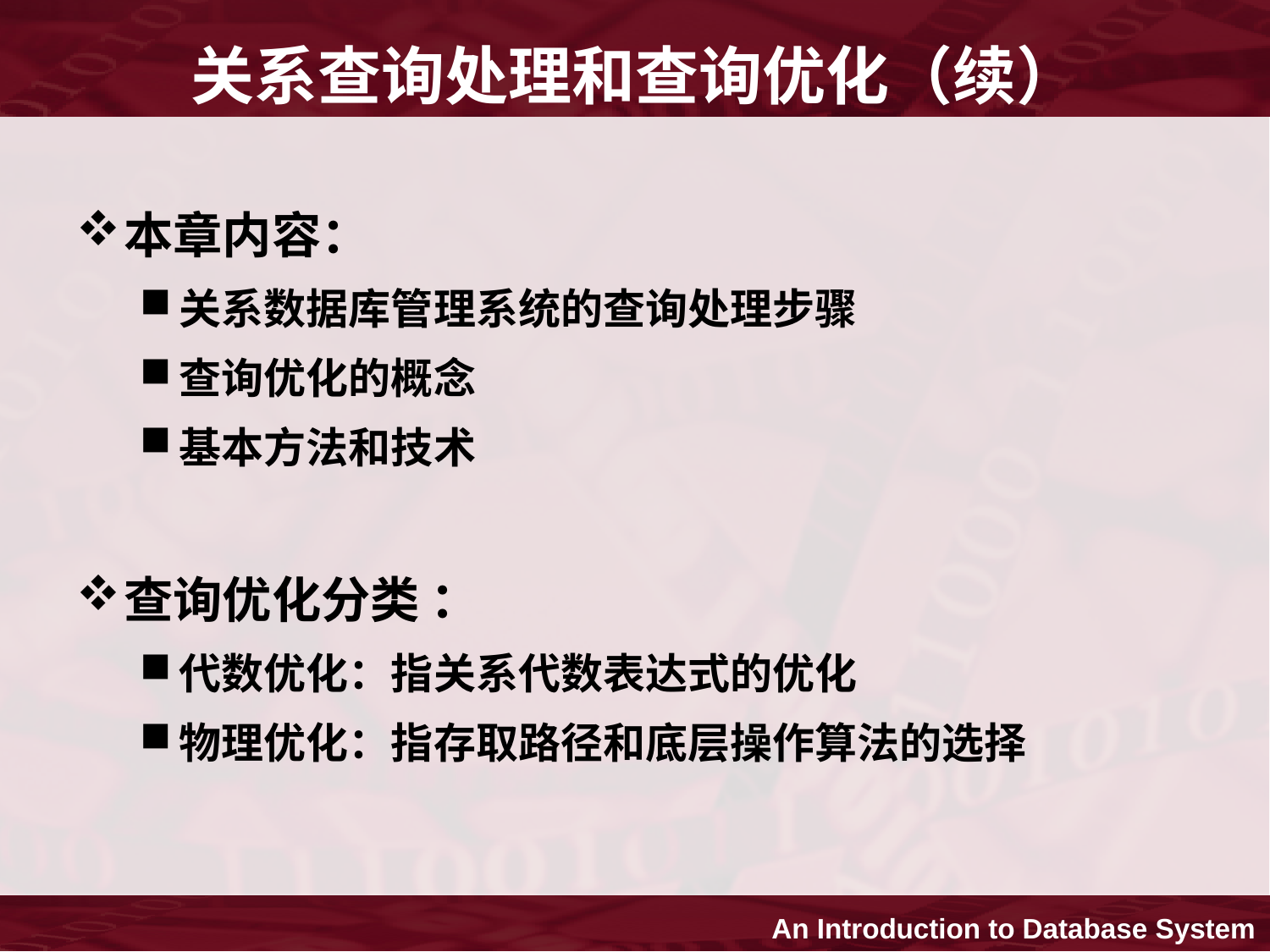

# 关系查询处理和查询优化（续）
本章内容：
关系数据库管理系统的查询处理步骤
查询优化的概念
基本方法和技术

查询优化分类 ：
代数优化：指关系代数表达式的优化
物理优化：指存取路径和底层操作算法的选择